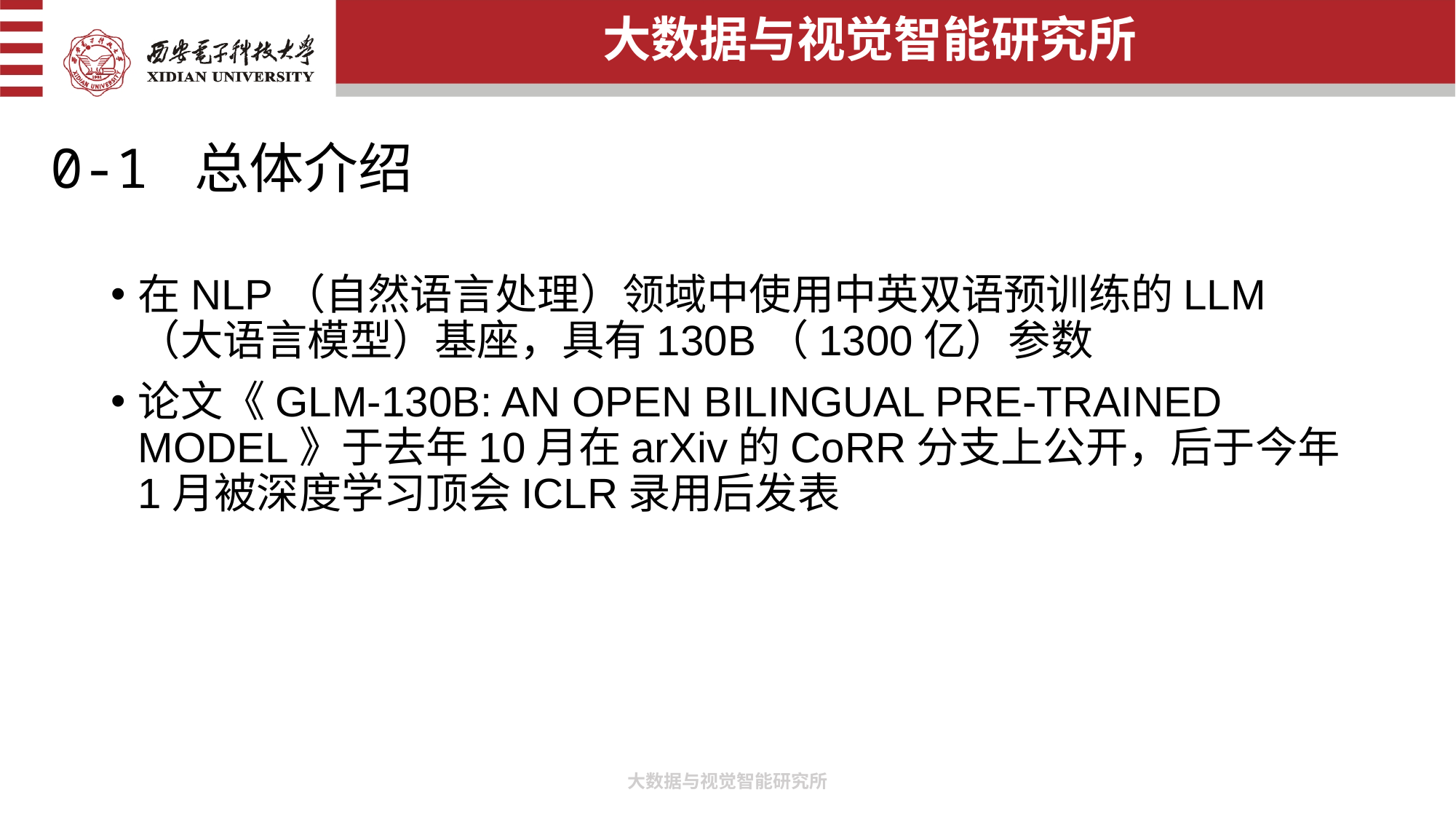

# 0-1 总体介绍
在NLP（自然语言处理）领域中使用中英双语预训练的LLM（大语言模型）基座，具有130B（1300亿）参数
论文《GLM-130B: AN OPEN BILINGUAL PRE-TRAINED MODEL》于去年10月在arXiv的CoRR分支上公开，后于今年1月被深度学习顶会ICLR录用后发表

大数据与视觉智能研究所
2